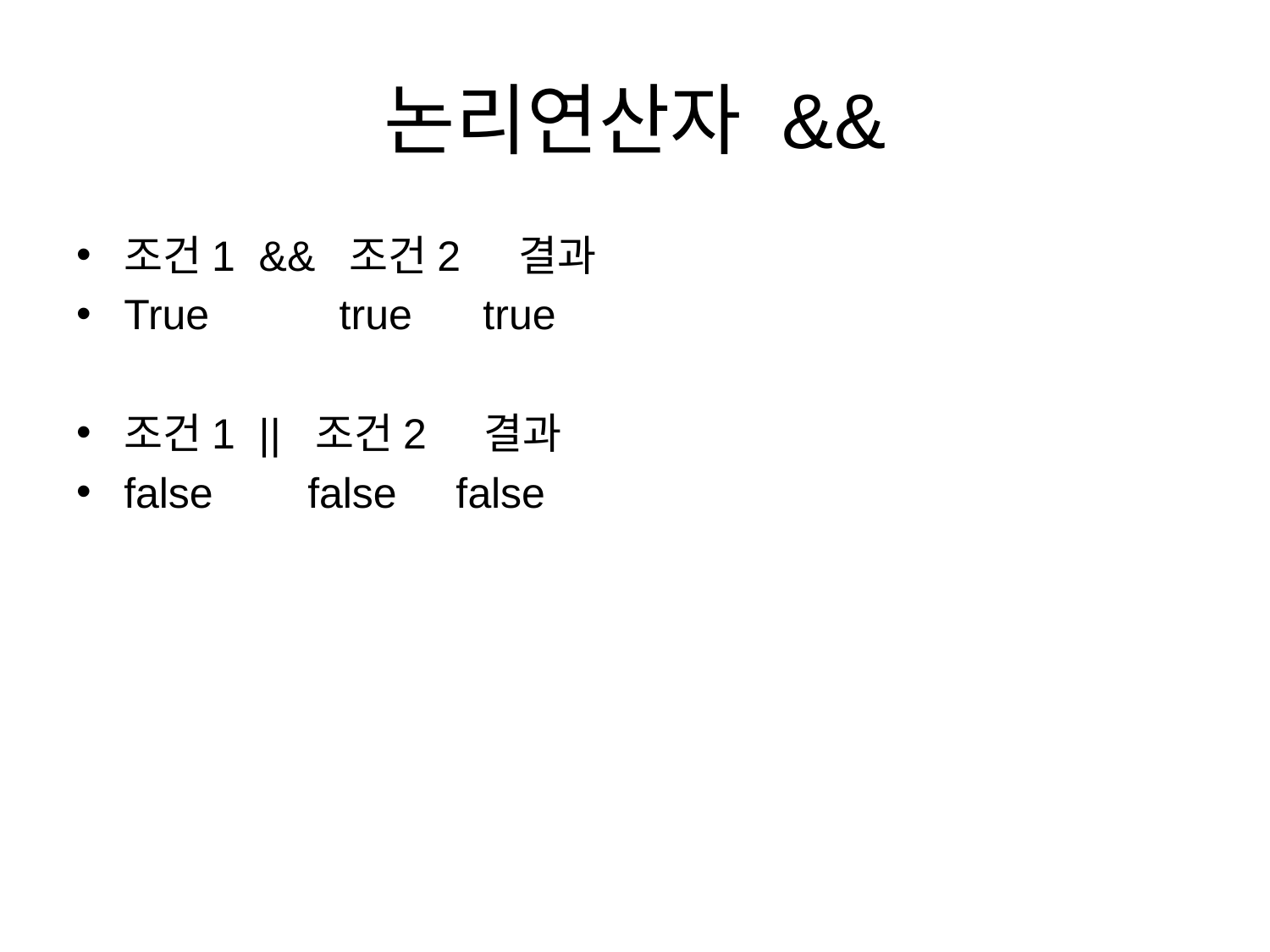

# 논리연산자 &&
조건1  &&  조건2    결과
True           true      true

조건1  ||  조건2    결과
false        false     false